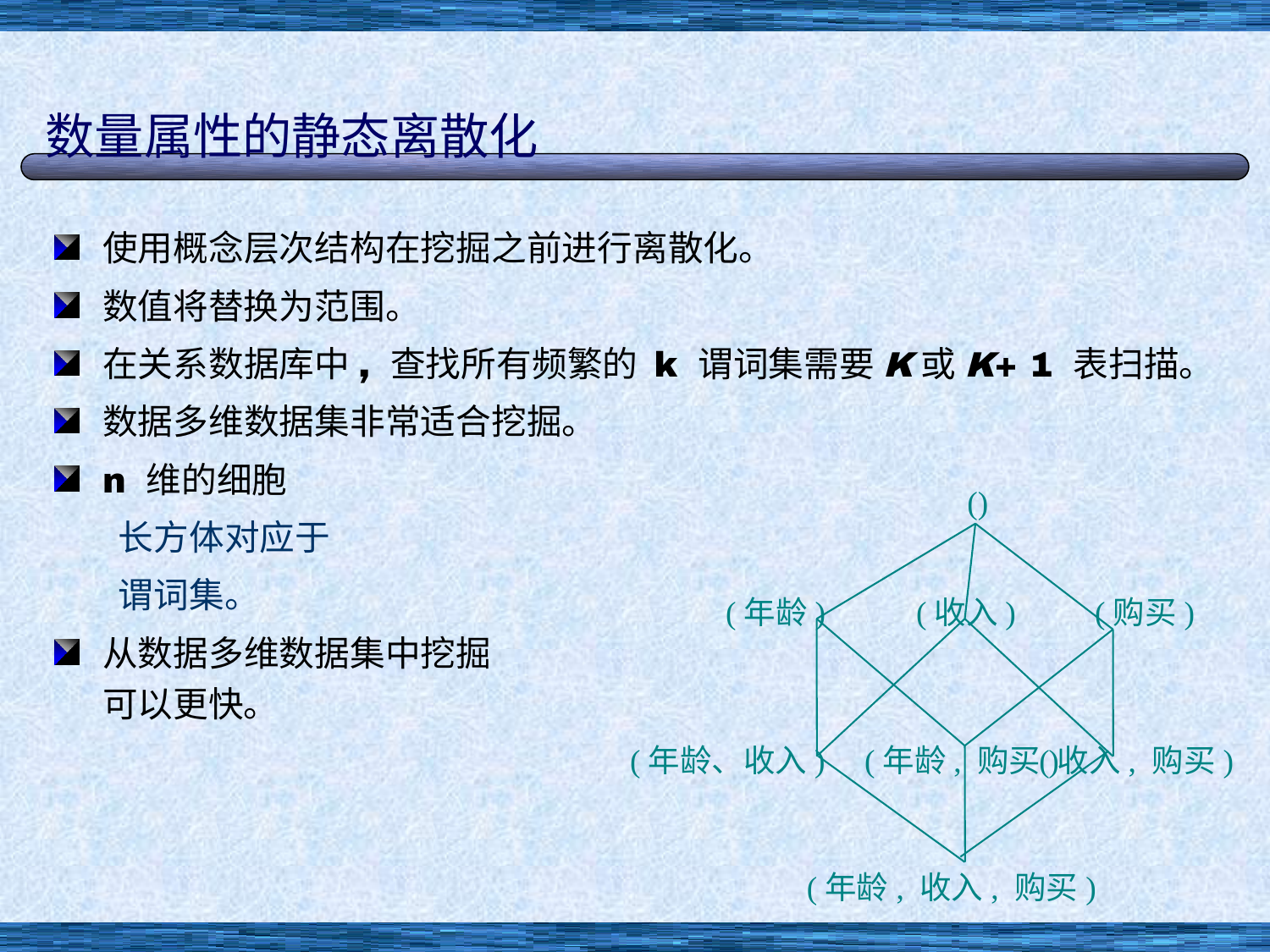

# 数量属性的静态离散化
使用概念层次结构在挖掘之前进行离散化。
数值将替换为范围。
在关系数据库中, 查找所有频繁的 k 谓词集需要K或K+ 1 表扫描。
数据多维数据集非常适合挖掘。
n 维的细胞
长方体对应于
谓词集。
从数据多维数据集中挖掘
可以更快。
()

(年龄)
(收入)
(购买)

(年龄、收入)
(年龄, 购买)
(收入, 购买)

(年龄, 收入, 购买)